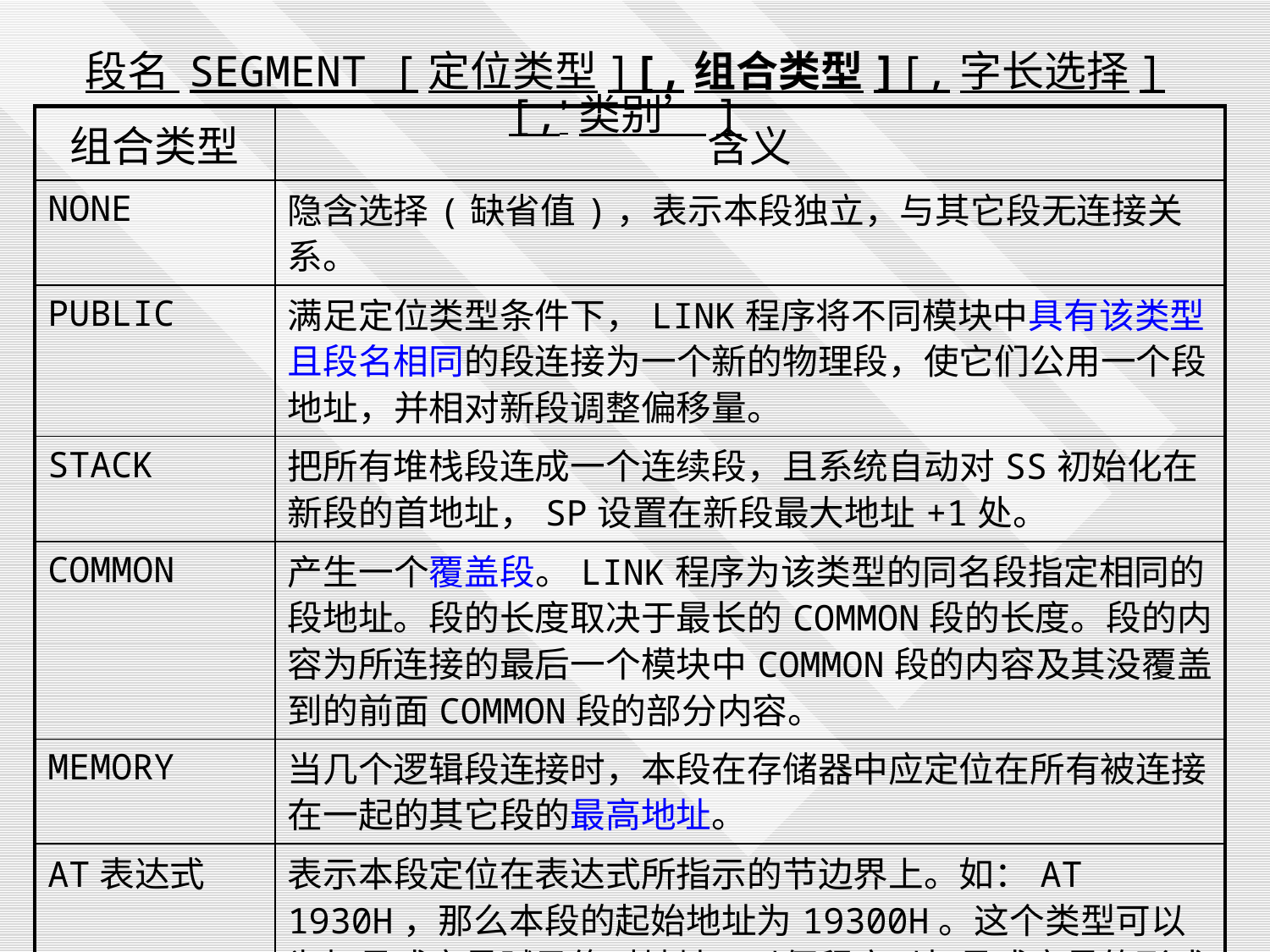

段名 SEGMENT [定位类型][,组合类型][,字长选择][,’类别’]
| 组合类型 | 含义 |
| --- | --- |
| NONE | 隐含选择(缺省值)，表示本段独立，与其它段无连接关系。 |
| PUBLIC | 满足定位类型条件下，LINK程序将不同模块中具有该类型且段名相同的段连接为一个新的物理段，使它们公用一个段地址，并相对新段调整偏移量。 |
| STACK | 把所有堆栈段连成一个连续段，且系统自动对SS初始化在新段的首地址，SP设置在新段最大地址+1处。 |
| COMMON | 产生一个覆盖段。LINK程序为该类型的同名段指定相同的段地址。段的长度取决于最长的COMMON段的长度。段的内容为所连接的最后一个模块中COMMON段的内容及其没覆盖到的前面COMMON段的部分内容。 |
| MEMORY | 当几个逻辑段连接时，本段在存储器中应定位在所有被连接在一起的其它段的最高地址。 |
| AT表达式 | 表示本段定位在表达式所指示的节边界上。如：AT 1930H，那么本段的起始地址为19300H。这个类型可以为标号或变量赋予绝对地址，以便程序以标号或变量的形式存取这些存储单元的内容。一般在AT类型的段中不定义指令或数据，只说明一个地址结构。在保护方式中，AT类型无意义。 |